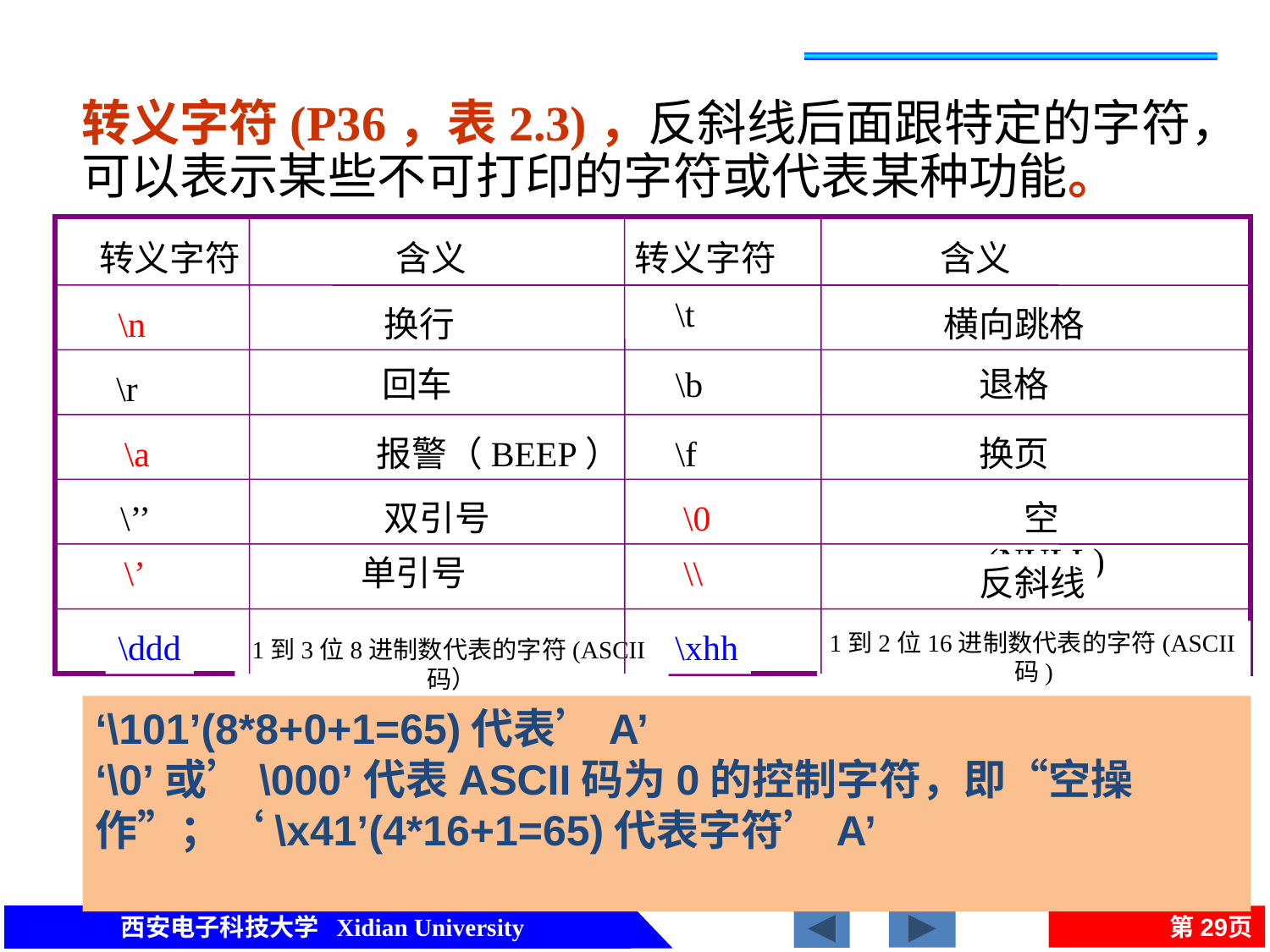

转义字符(P36，表2.3)，反斜线后面跟特定的字符，可以表示某些不可打印的字符或代表某种功能。

转义字符
含义
转义字符
含义

\t
\n
换行
横向跳格

回车
\b
退格
\r

\a
报警（BEEP）
\f
换页

\’’
双引号
\0
空(NULL)

\’
单引号
\\
反斜线

\ddd
\xhh
1到2位16进制数代表的字符(ASCII码)
1到3位8进制数代表的字符(ASCII码）
‘\101’(8*8+0+1=65)代表’A’
‘\0’或’\000’代表ASCII码为0的控制字符，即“空操作”；‘\x41’(4*16+1=65)代表字符’A’